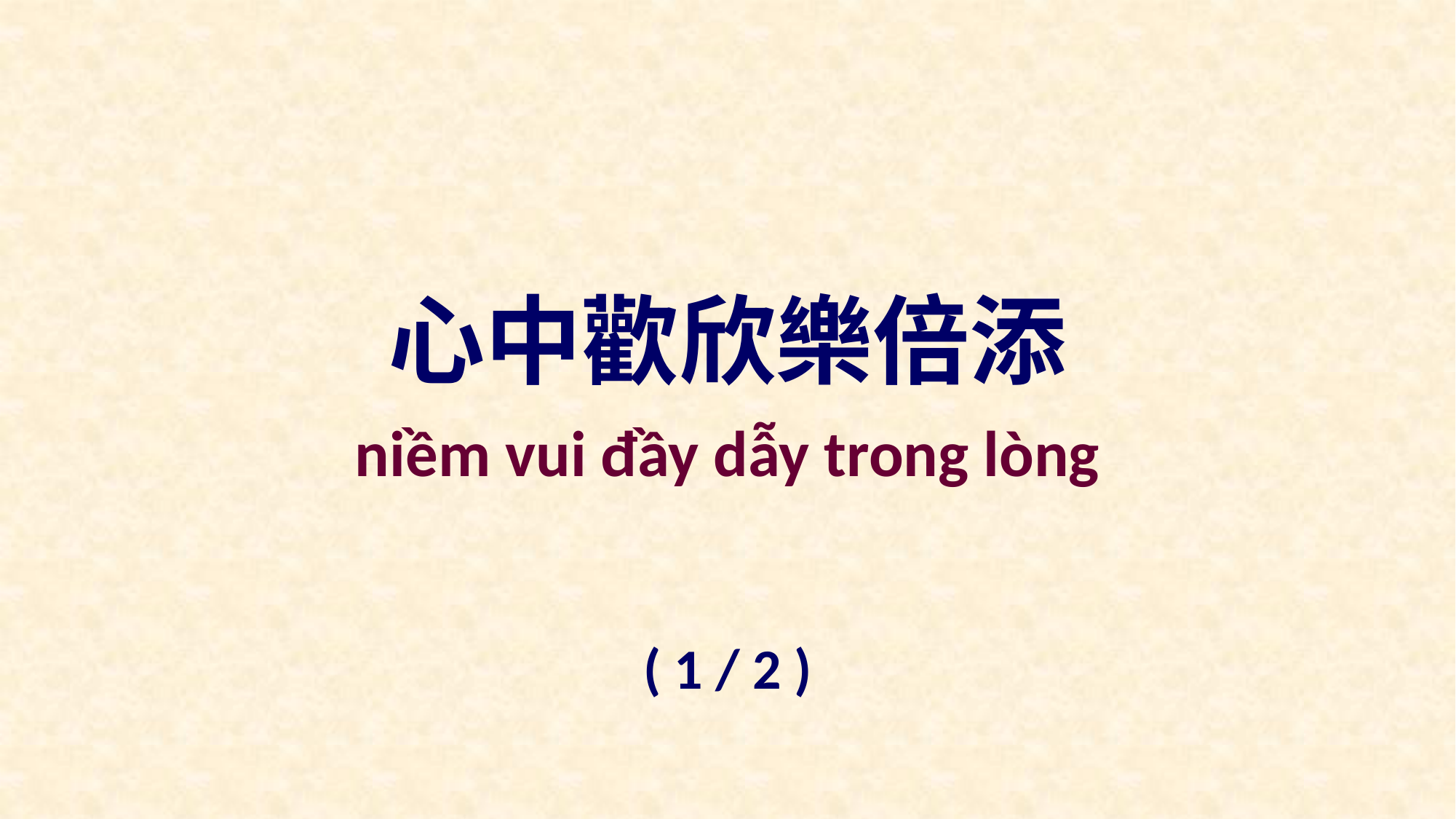

心中歡欣樂倍添
niềm vui đầy dẫy trong lòng
( 1 / 2 )